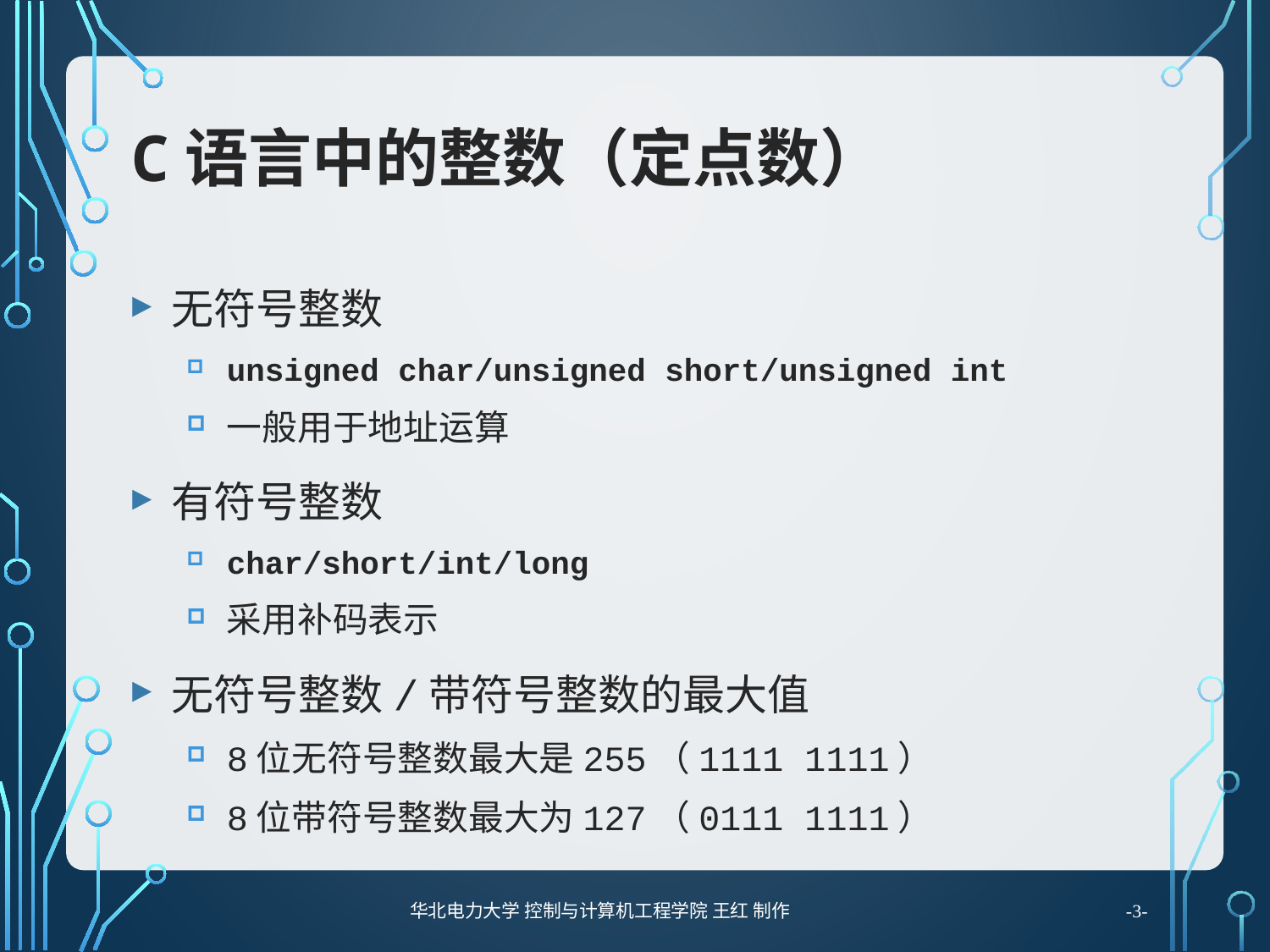

# C语言中的整数（定点数）
无符号整数
unsigned char/unsigned short/unsigned int
一般用于地址运算
有符号整数
char/short/int/long
采用补码表示
无符号整数/带符号整数的最大值
8位无符号整数最大是255（1111 1111）
8位带符号整数最大为127（0111 1111）
华北电力大学 控制与计算机工程学院 王红 制作
 -3-